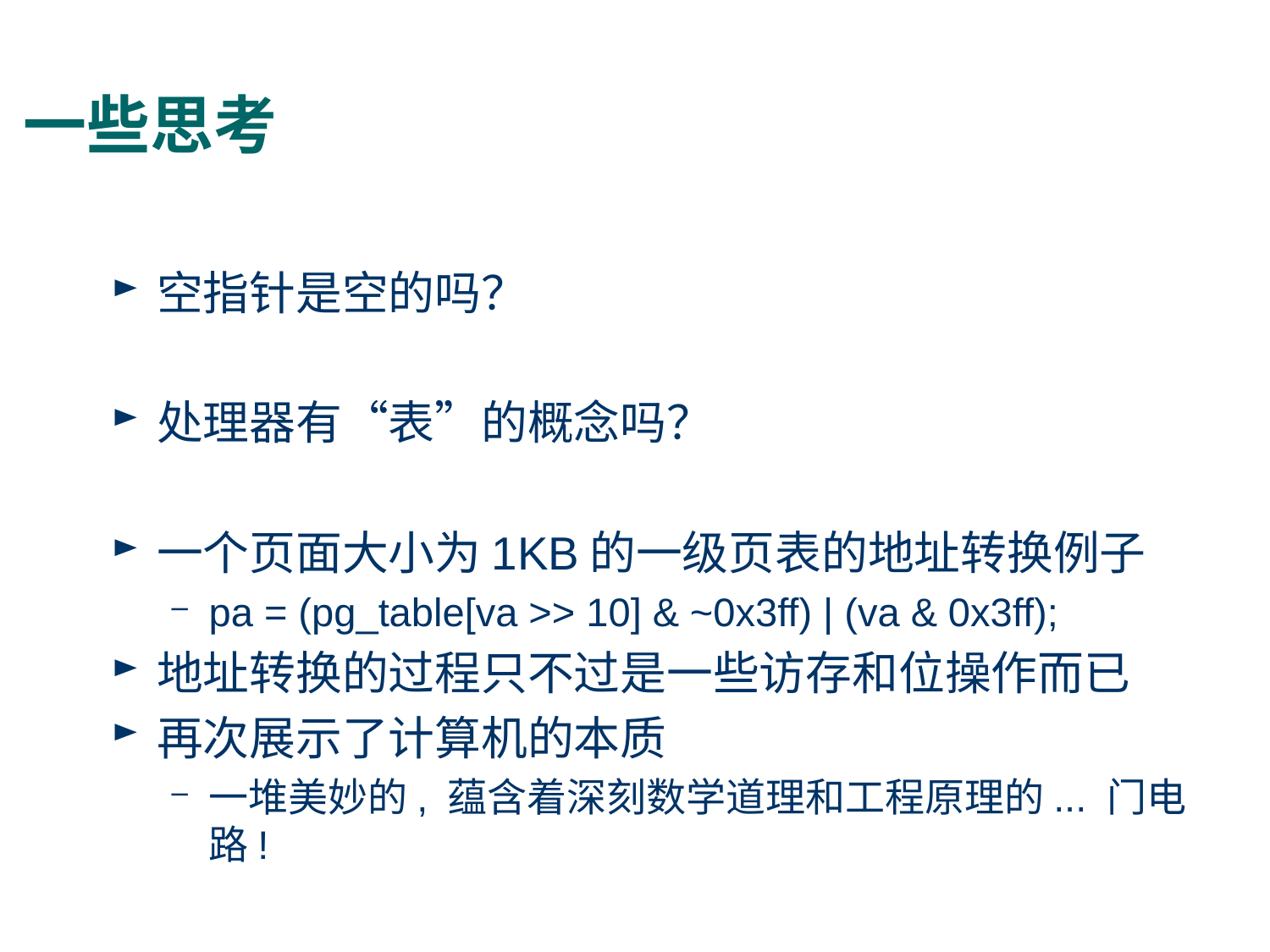

# 一些思考
空指针是空的吗？

处理器有“表”的概念吗？

一个页面大小为1KB的一级页表的地址转换例子
pa = (pg_table[va >> 10] & ~0x3ff) | (va & 0x3ff);
地址转换的过程只不过是一些访存和位操作而已
再次展示了计算机的本质
一堆美妙的, 蕴含着深刻数学道理和工程原理的... 门电路!